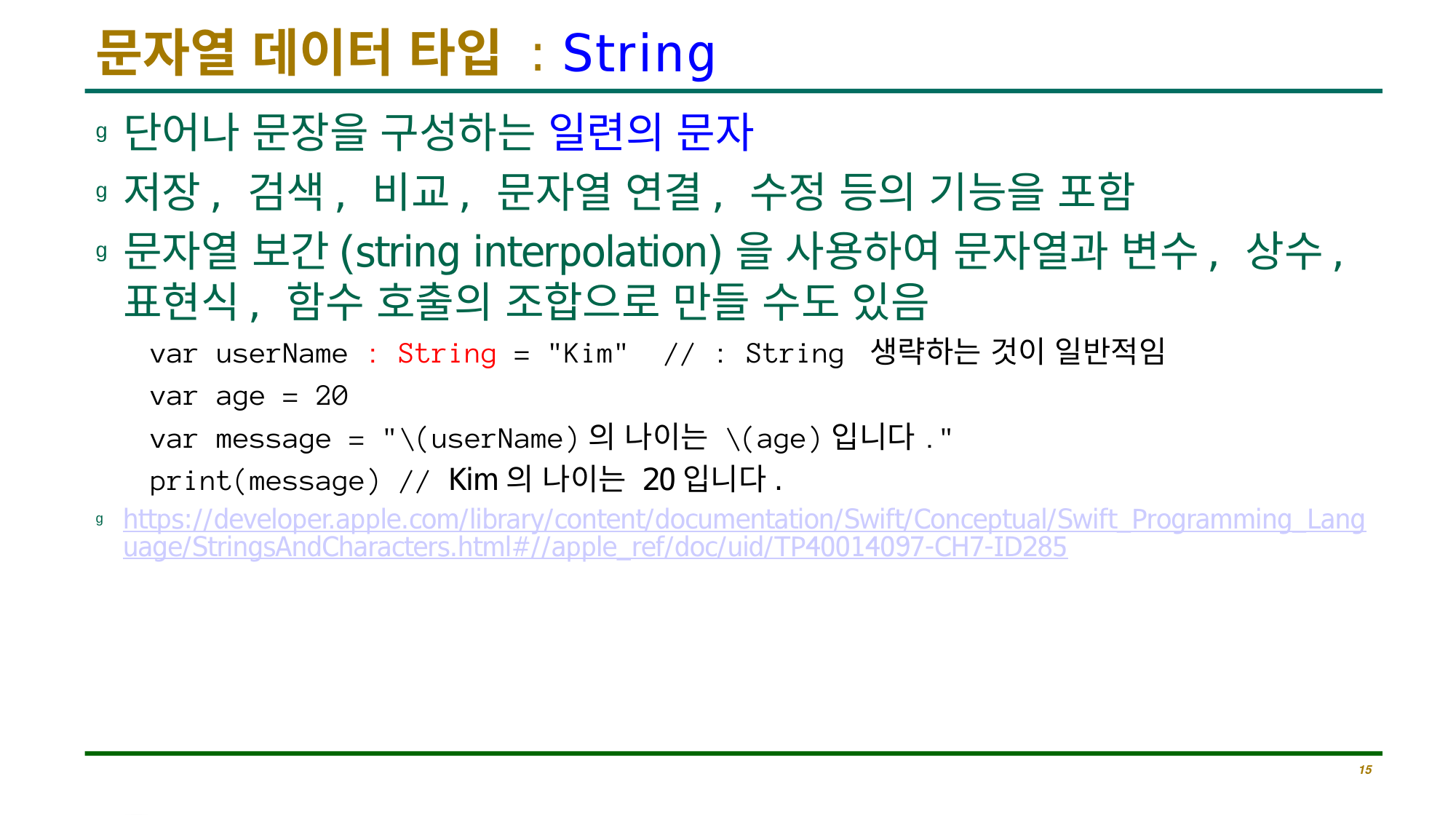

# 문자열 데이터 타입 : String
단어나 문장을 구성하는 일련의 문자
저장, 검색, 비교, 문자열 연결, 수정 등의 기능을 포함
문자열 보간(string interpolation)을 사용하여 문자열과 변수, 상수, 표현식, 함수 호출의 조합으로 만들 수도 있음
var userName : String = "Kim"  // : String 생략하는 것이 일반적임
var age = 20
var message = "\(userName)의 나이는 \(age)입니다."
print(message) // Kim의 나이는 20입니다.
https://developer.apple.com/library/content/documentation/Swift/Conceptual/Swift_Programming_Language/StringsAndCharacters.html#//apple_ref/doc/uid/TP40014097-CH7-ID285